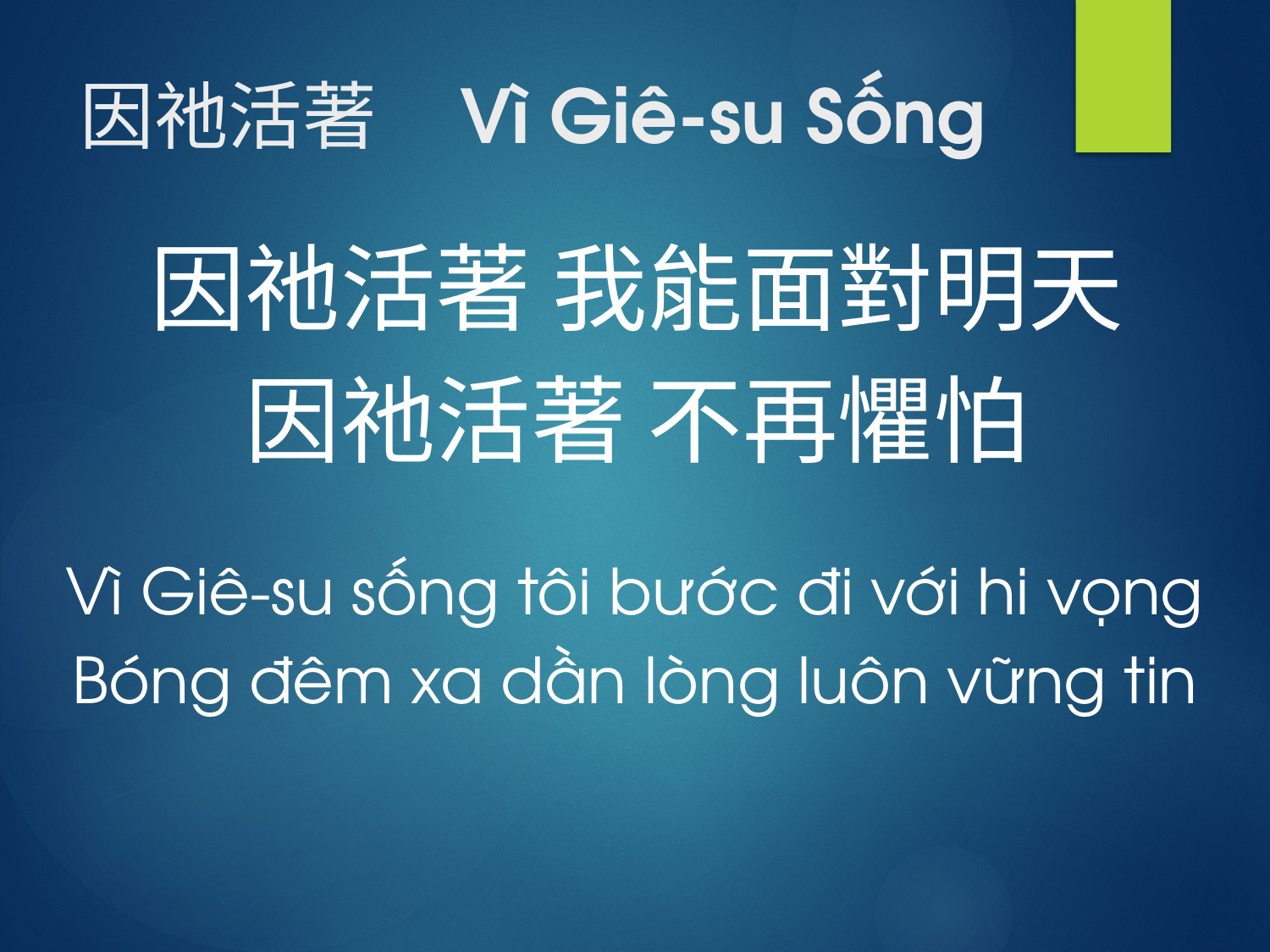

# 因祂活著    Vì Giê-su Sống
因祂活著 我能面對明天
因祂活著 不再懼怕
Vì Giê-su sống tôi bước đi với hi vọng
Bóng đêm xa dần lòng luôn vững tin